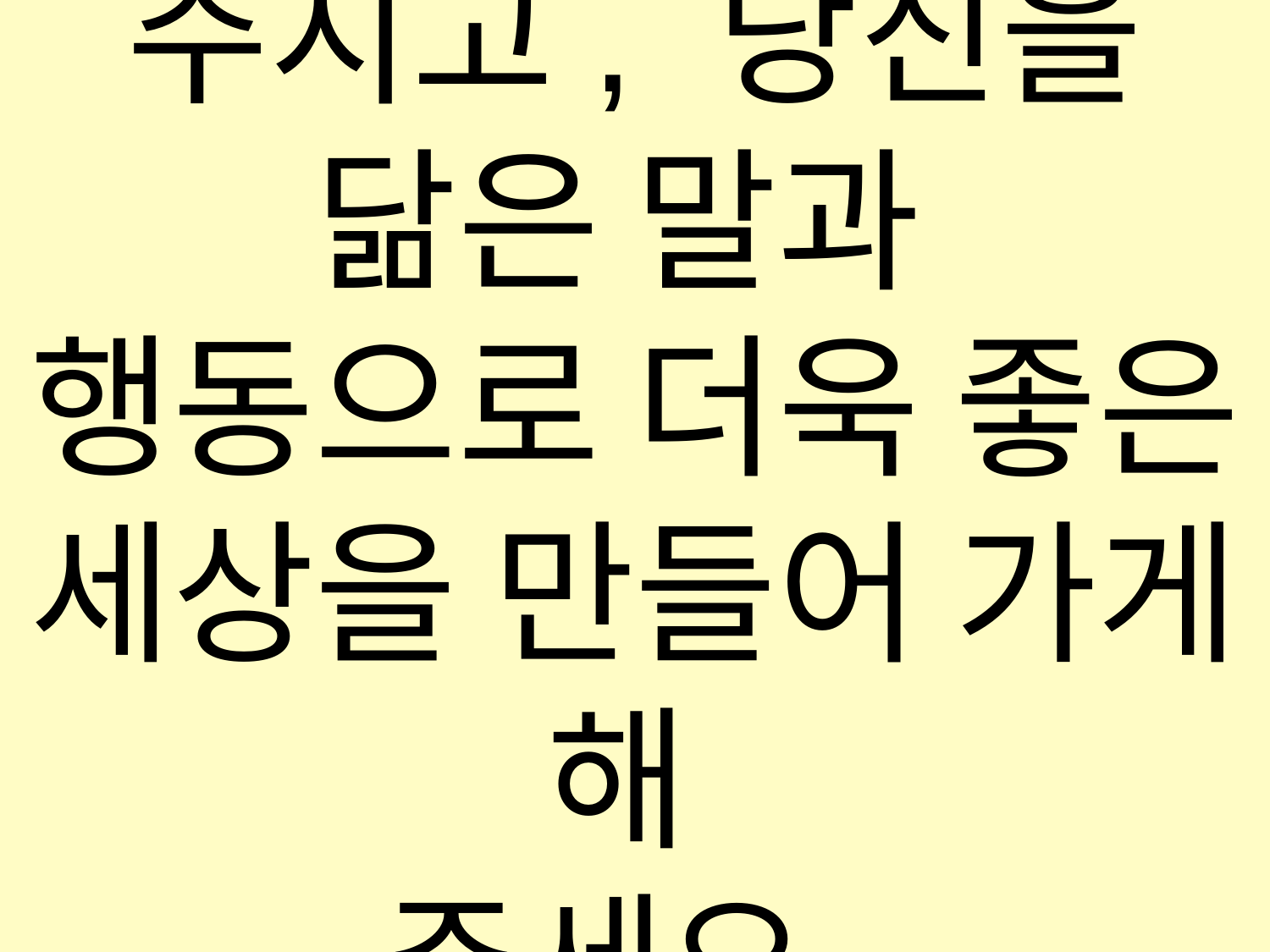

주시고, 당신을 닮은 말과
행동으로 더욱 좋은
세상을 만들어 가게 해
주세요.